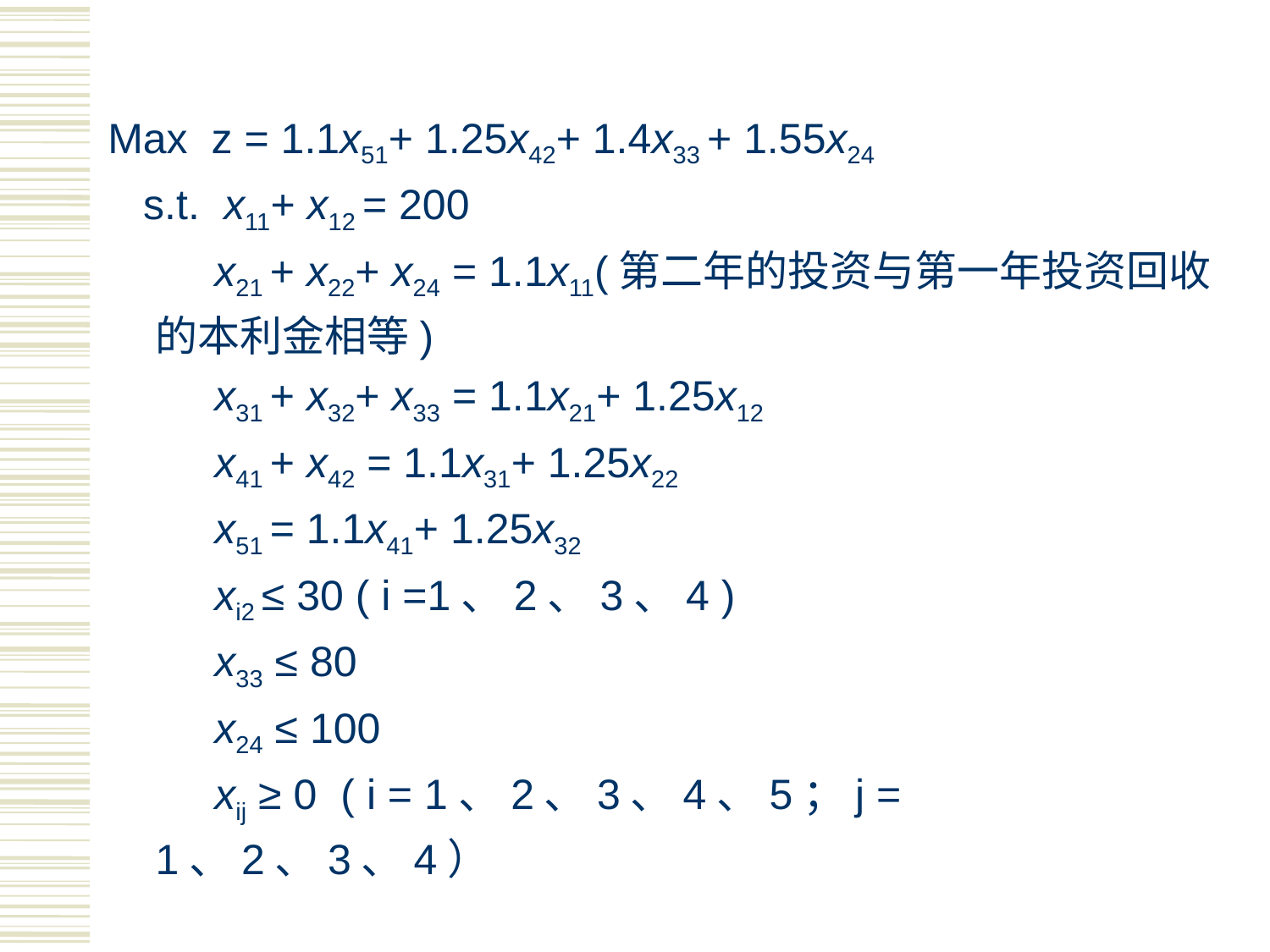

Max  z = 1.1x51+ 1.25x42+ 1.4x33 + 1.55x24
   s.t.  x11+ x12 = 200
         x21 + x22+ x24 = 1.1x11(第二年的投资与第一年投资回收的本利金相等)
         x31 + x32+ x33 = 1.1x21+ 1.25x12
         x41 + x42 = 1.1x31+ 1.25x22
         x51 = 1.1x41+ 1.25x32
         xi2 ≤ 30 ( i =1、2、3、4 )
         x33 ≤ 80
         x24 ≤ 100
         xij ≥ 0  ( i = 1、2、3、4、5；j = 1、2、3、4）